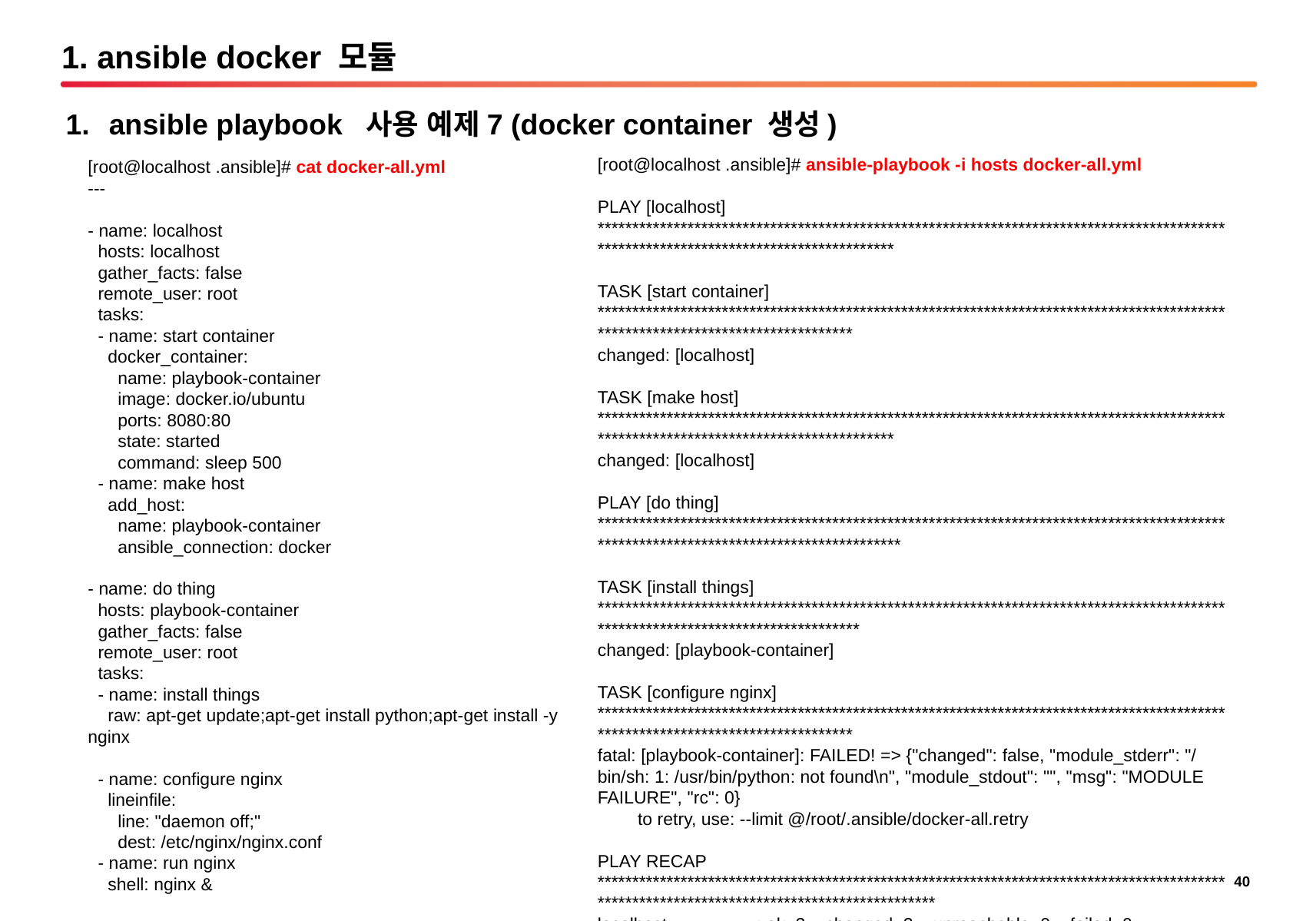

# 1. ansible docker 모듈
ansible playbook  사용 예제7 (docker container 생성)
[root@localhost .ansible]# ansible-playbook -i hosts docker-all.yml

PLAY [localhost] **************************************************************************************************************************************

TASK [start container] ********************************************************************************************************************************
changed: [localhost]

TASK [make host] **************************************************************************************************************************************
changed: [localhost]

PLAY [do thing] ***************************************************************************************************************************************

TASK [install things] *********************************************************************************************************************************
changed: [playbook-container]

TASK [configure nginx] ********************************************************************************************************************************
fatal: [playbook-container]: FAILED! => {"changed": false, "module_stderr": "/bin/sh: 1: /usr/bin/python: not found\n", "module_stdout": "", "msg": "MODULE FAILURE", "rc": 0}
        to retry, use: --limit @/root/.ansible/docker-all.retry

PLAY RECAP ********************************************************************************************************************************************
localhost                  : ok=2    changed=2    unreachable=0    failed=0
playbook-container         : ok=1    changed=1    unreachable=0    failed=1
[root@localhost .ansible]# cat docker-all.yml
---

- name: localhost
  hosts: localhost
  gather_facts: false
  remote_user: root
  tasks:
  - name: start container
    docker_container:
      name: playbook-container
      image: docker.io/ubuntu
      ports: 8080:80
      state: started
      command: sleep 500
  - name: make host
    add_host:
      name: playbook-container
      ansible_connection: docker

- name: do thing
  hosts: playbook-container
  gather_facts: false
  remote_user: root
  tasks:
  - name: install things
    raw: apt-get update;apt-get install python;apt-get install -y nginx

  - name: configure nginx
    lineinfile:
      line: "daemon off;"
      dest: /etc/nginx/nginx.conf
  - name: run nginx
    shell: nginx &